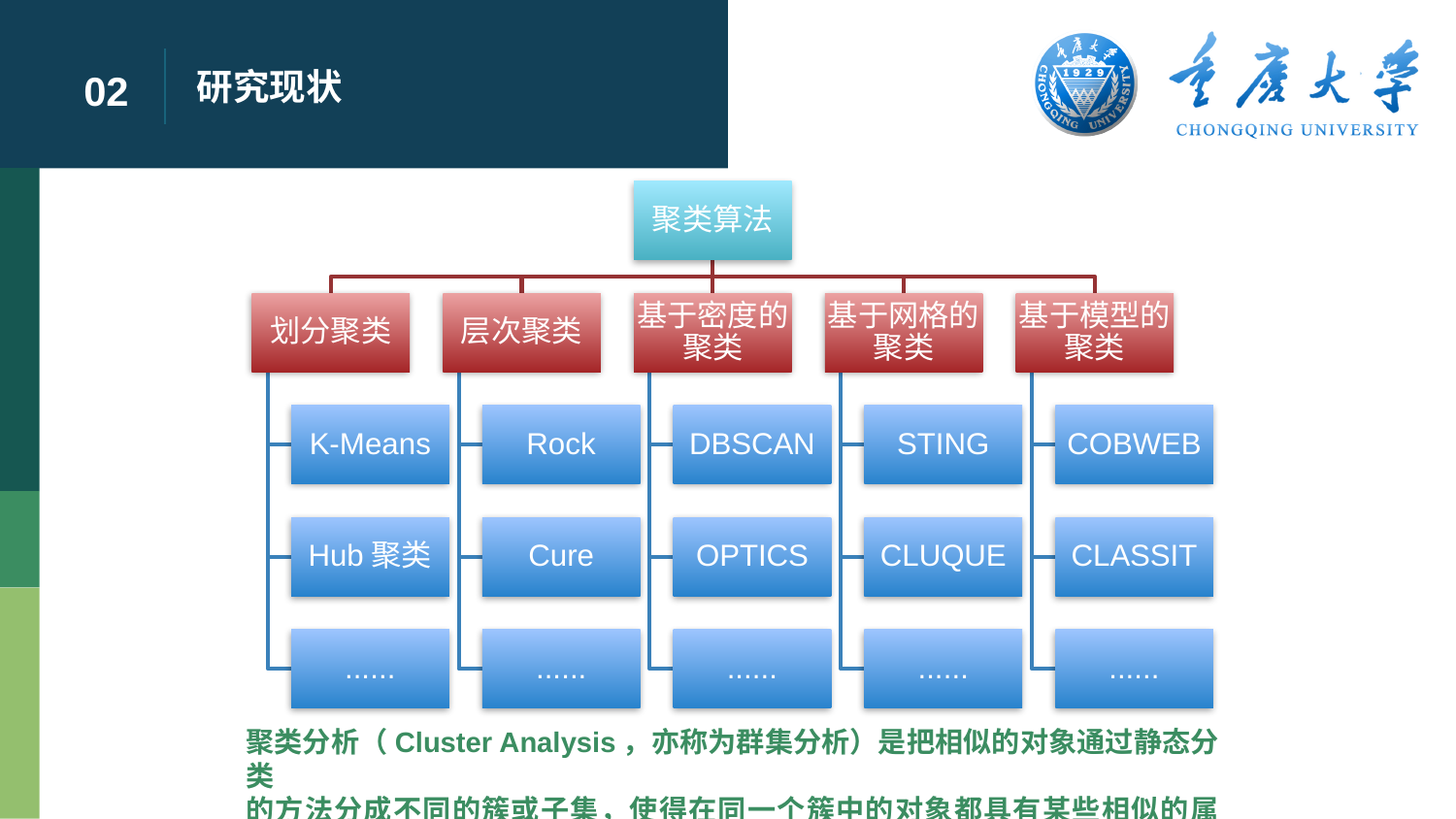

# 研究现状
02
聚类算法
划分聚类
K-Means
Hub聚类
......
层次聚类
Rock
Cure
......
基于密度的聚类
DBSCAN
OPTICS
......
基于网格的聚类
STING
CLUQUE
......
基于模型的聚类
COBWEB
CLASSIT
......
聚类分析（Cluster Analysis，亦称为群集分析）是把相似的对象通过静态分类
的方法分成不同的簇或子集，使得在同一个簇中的对象都具有某些相似的属性。